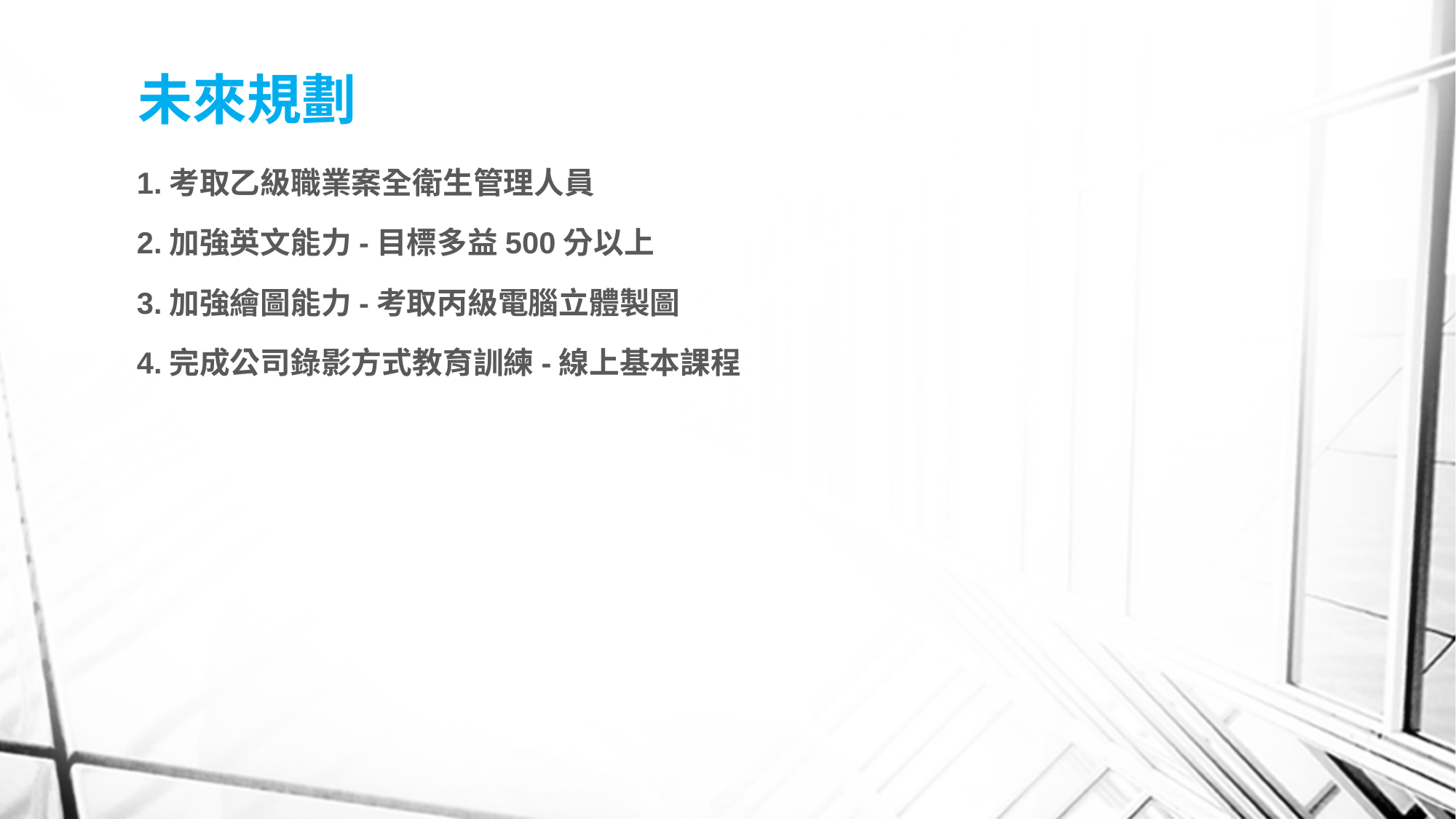

# 未來規劃
1.考取乙級職業案全衛生管理人員
2.加強英文能力-目標多益500分以上
3.加強繪圖能力-考取丙級電腦立體製圖
4.完成公司錄影方式教育訓練-線上基本課程